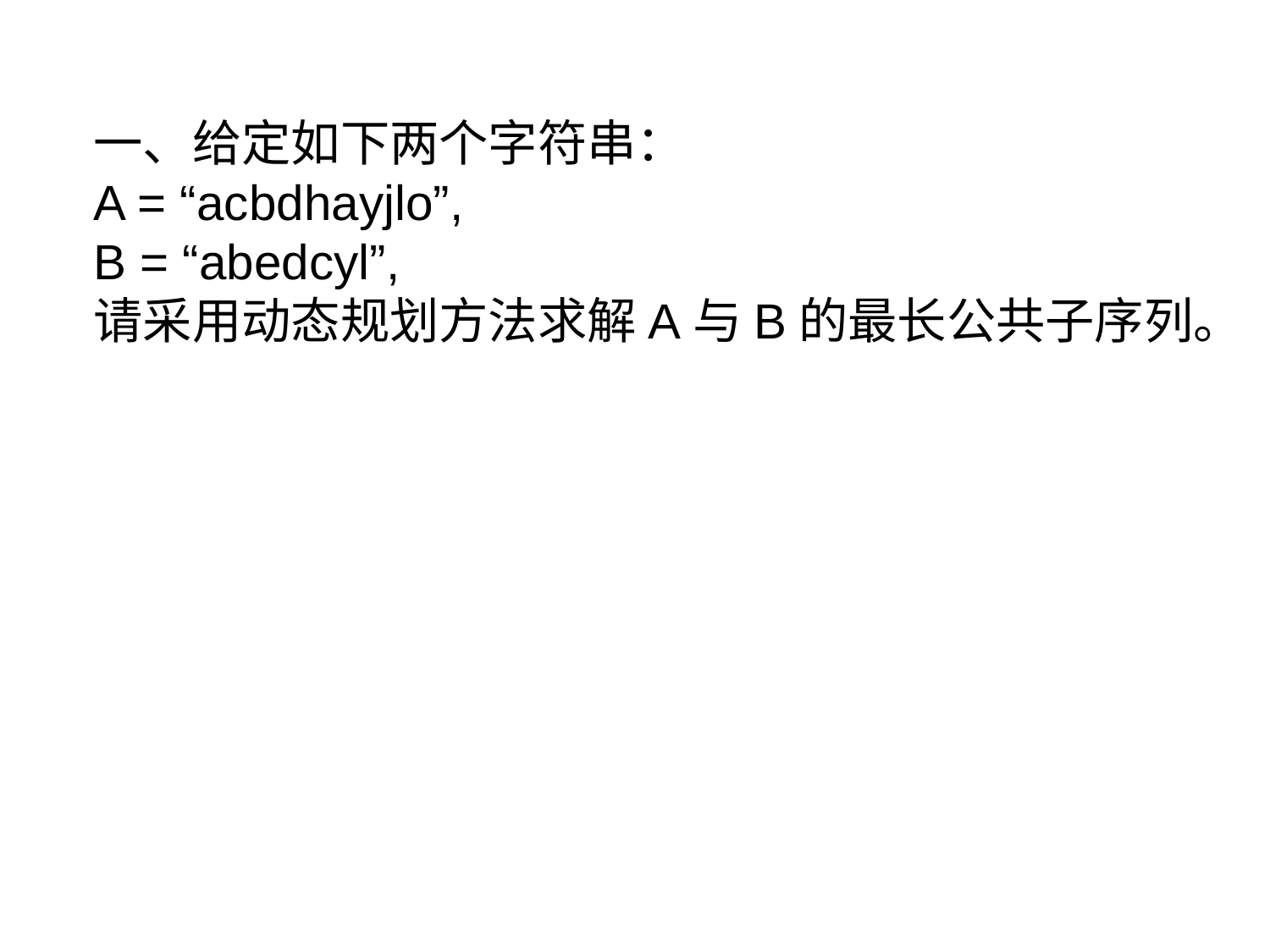

一、给定如下两个字符串：
A = “acbdhayjlo”,
B = “abedcyl”,
请采用动态规划方法求解A与B的最长公共子序列。